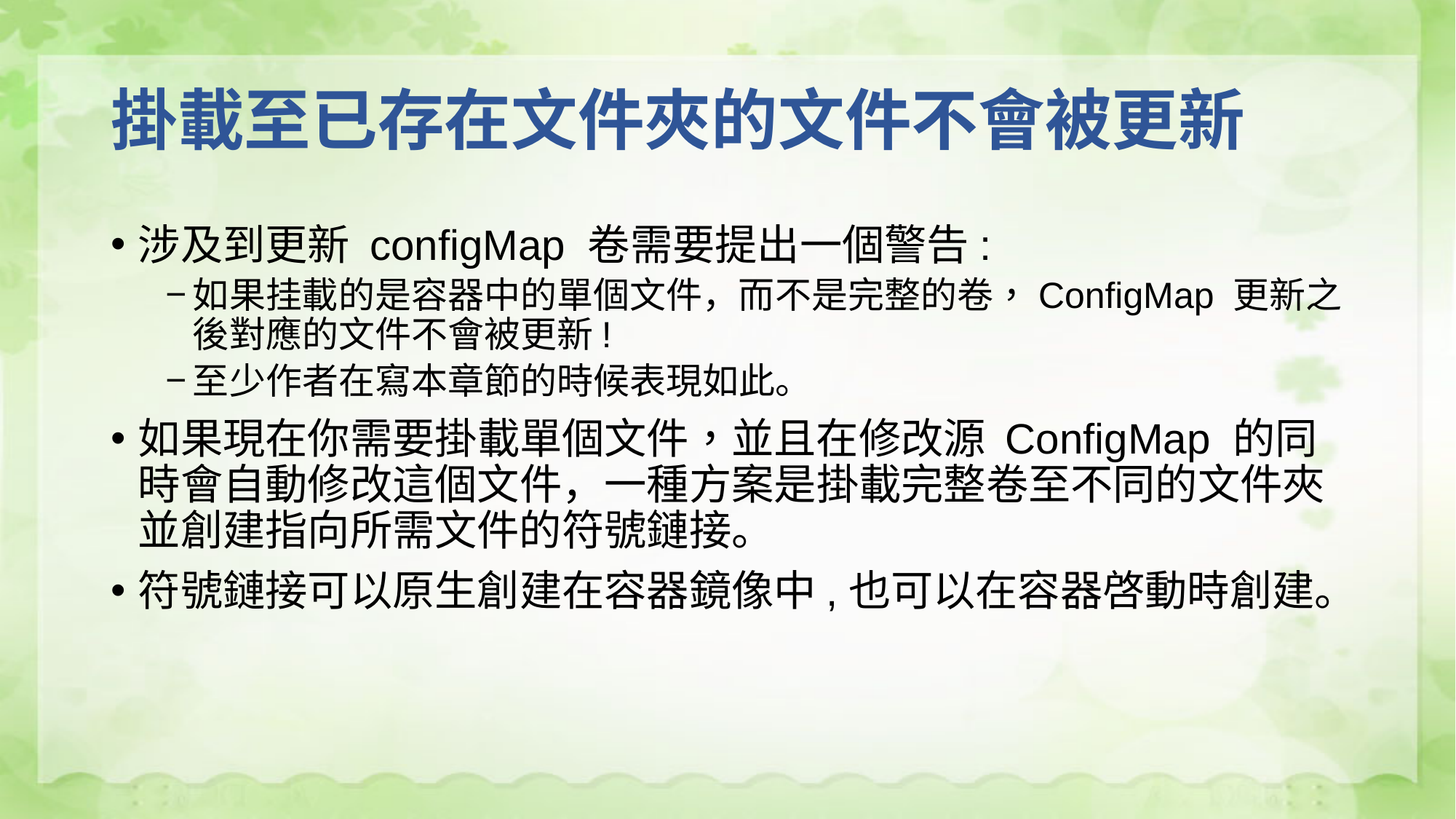

# 掛載至已存在文件夾的文件不會被更新
涉及到更新 configMap 卷需要提出一個警告:
如果挂載的是容器中的單個文件，而不是完整的卷，ConfigMap 更新之後對應的文件不會被更新!
至少作者在寫本章節的時候表現如此。
如果現在你需要掛載單個文件，並且在修改源 ConfigMap 的同時會自動修改這個文件，一種方案是掛載完整卷至不同的文件夾並創建指向所需文件的符號鏈接。
符號鏈接可以原生創建在容器鏡像中,也可以在容器啓動時創建。